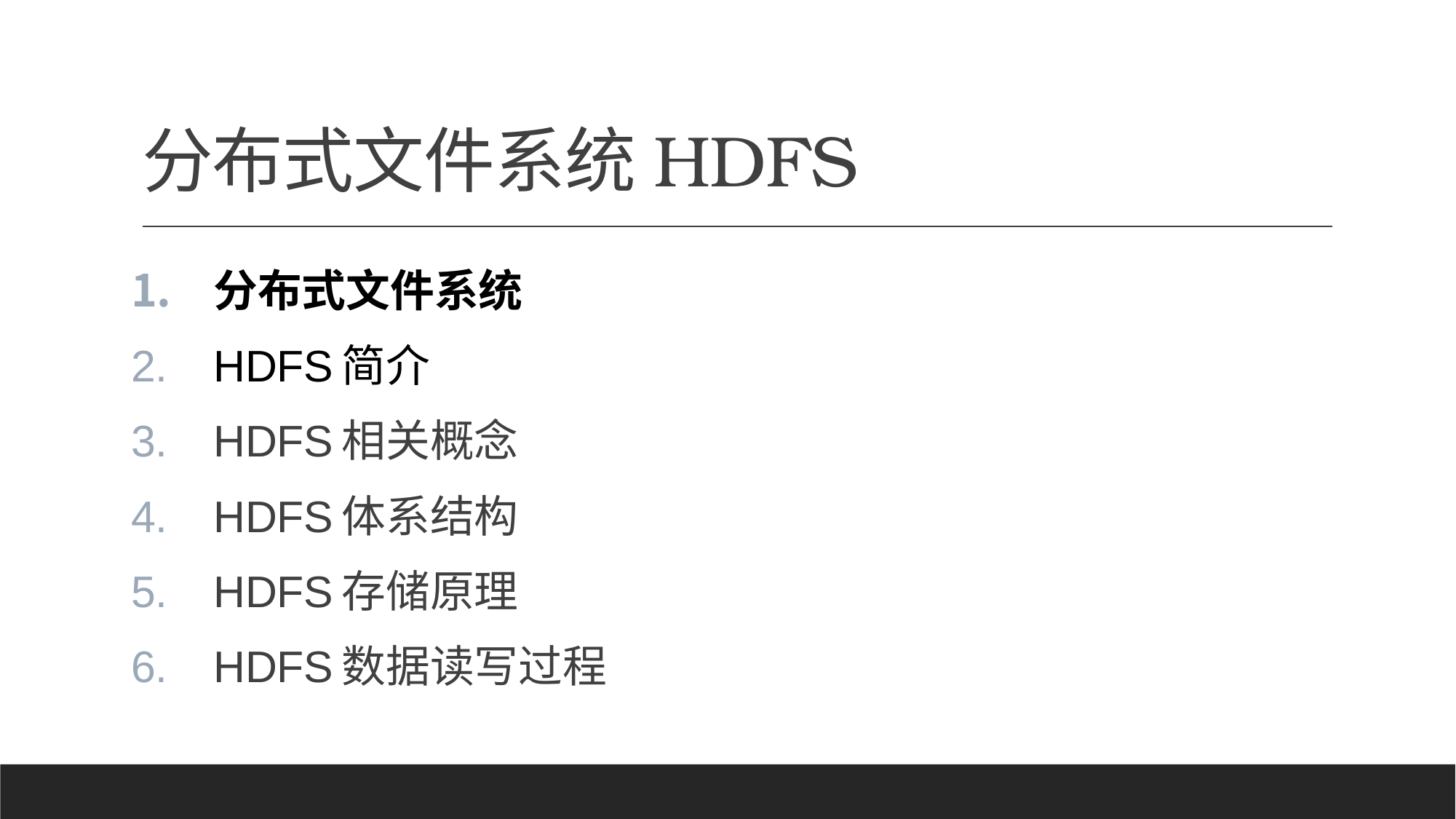

# 分布式文件系统HDFS
分布式文件系统
HDFS简介
HDFS相关概念
HDFS体系结构
HDFS存储原理
HDFS数据读写过程